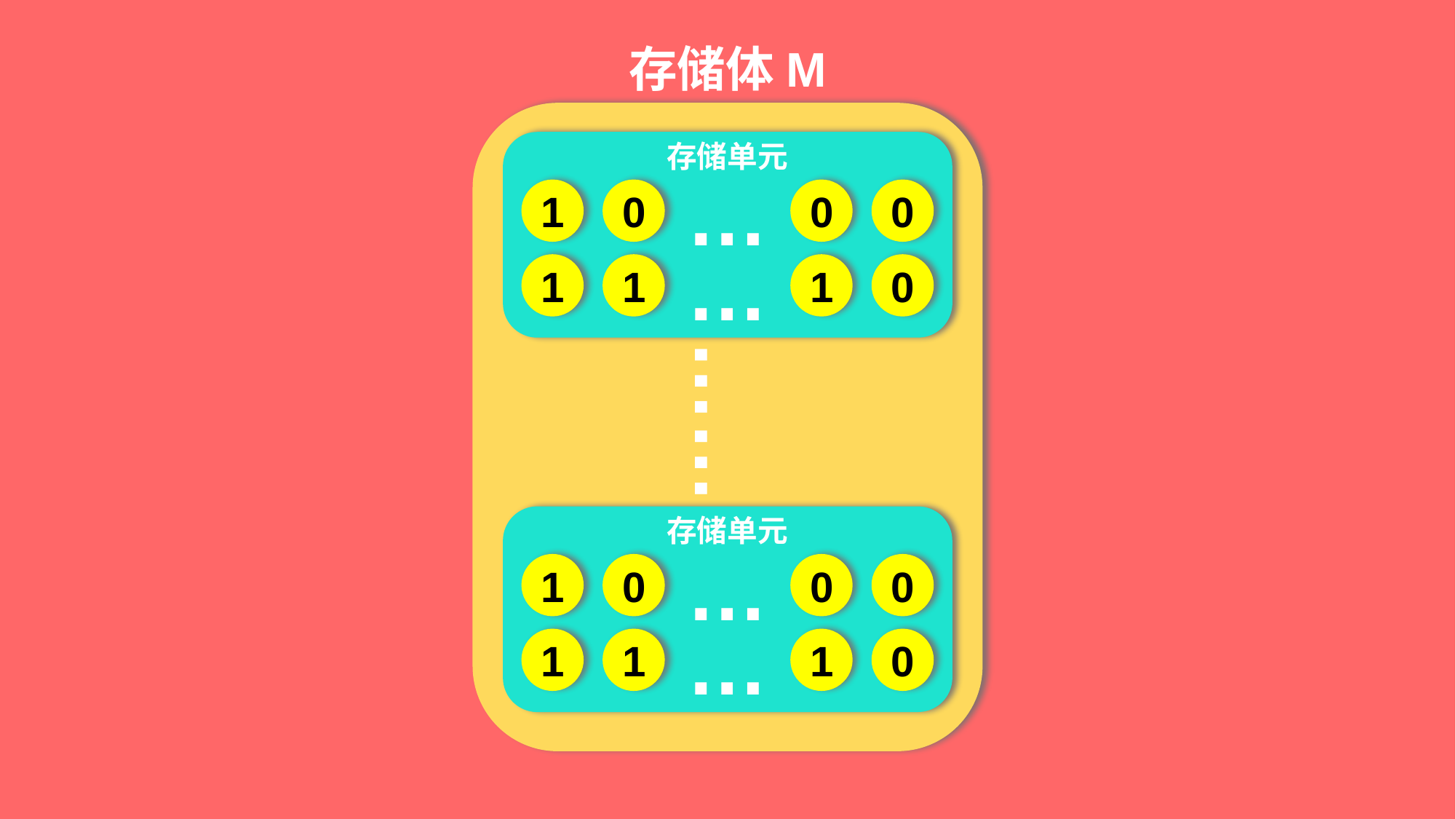

存储体M

存储单元
…
0
1
0
0
…
1
1
0
1
……

存储单元
…
0
1
0
0
…
1
1
0
1